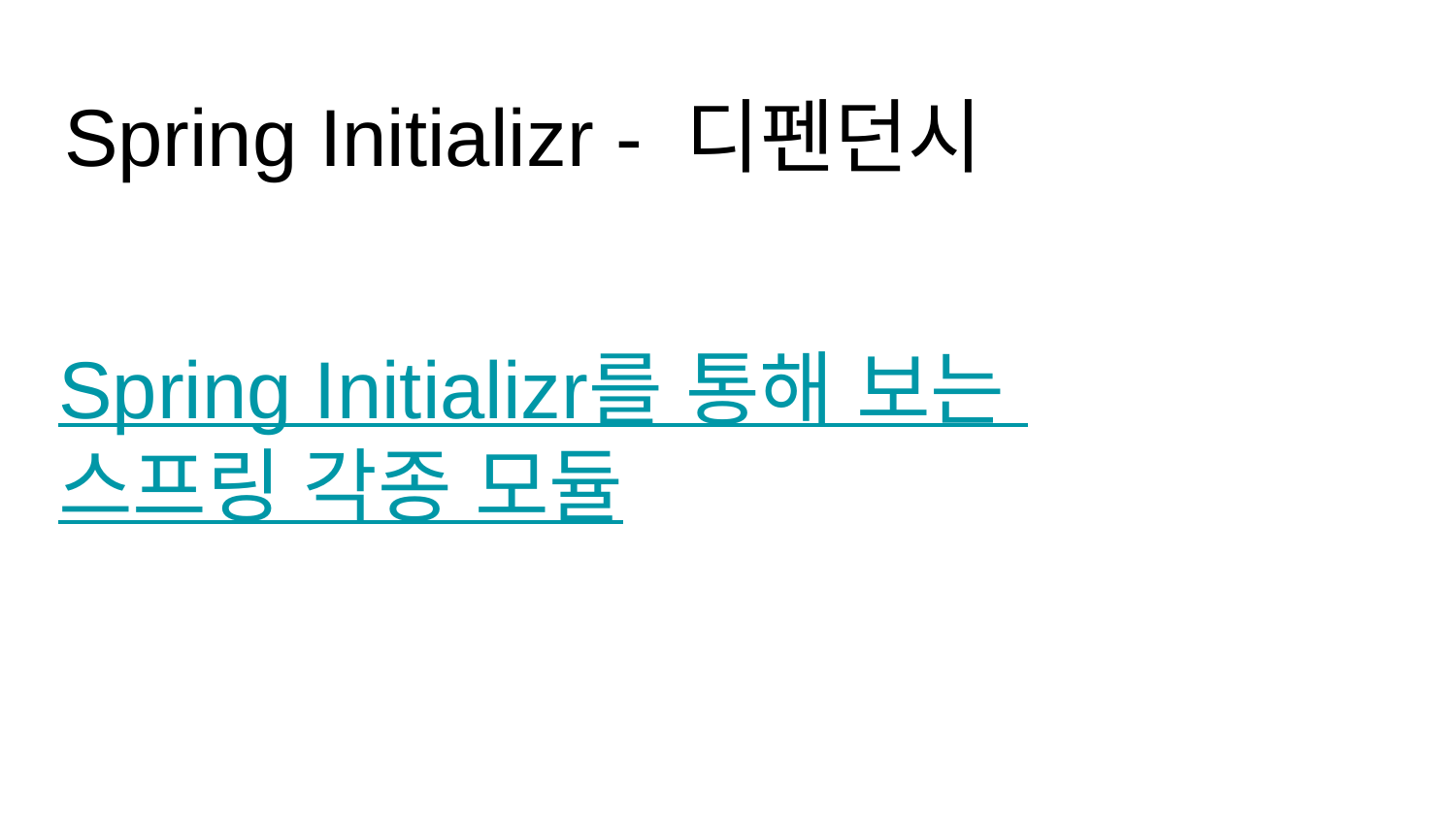

# Spring Initializr - 디펜던시
Spring Initializr를 통해 보는
스프링 각종 모듈